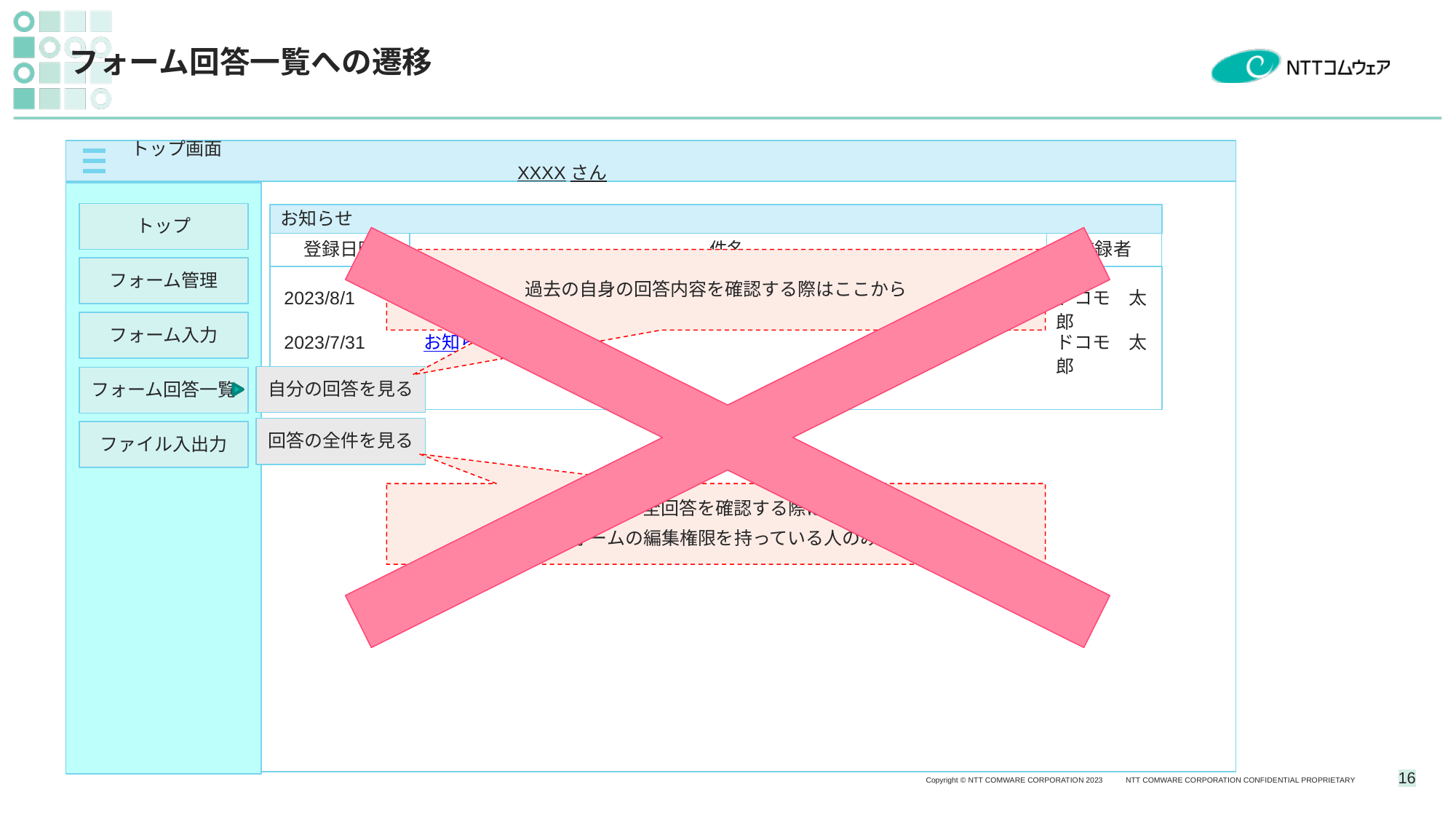

# フォーム回答一覧への遷移

　　　トップ画面　　　　　　　　　　　　　　　　　　　　　　　　　　　　　　　　　　　　　　　　　　　　　　　　　　　　　　　　　　　　　　　　　　　　　　　　　　　　　　　XXXXさん

トップ
お知らせ
登録日時
件名
登録者
過去の自身の回答内容を確認する際はここから
フォーム管理

2023/8/1
お知らせサンプル２
ドコモ　太郎
フォーム入力
2023/7/31
お知らせサンプル１
ドコモ　太郎
自分の回答を見る
フォーム回答一覧

回答の全件を見る
ファイル入出力
他者も含めて全回答を確認する際はここから
ただし、フォームの編集権限を持っている人のみ確認可能
16